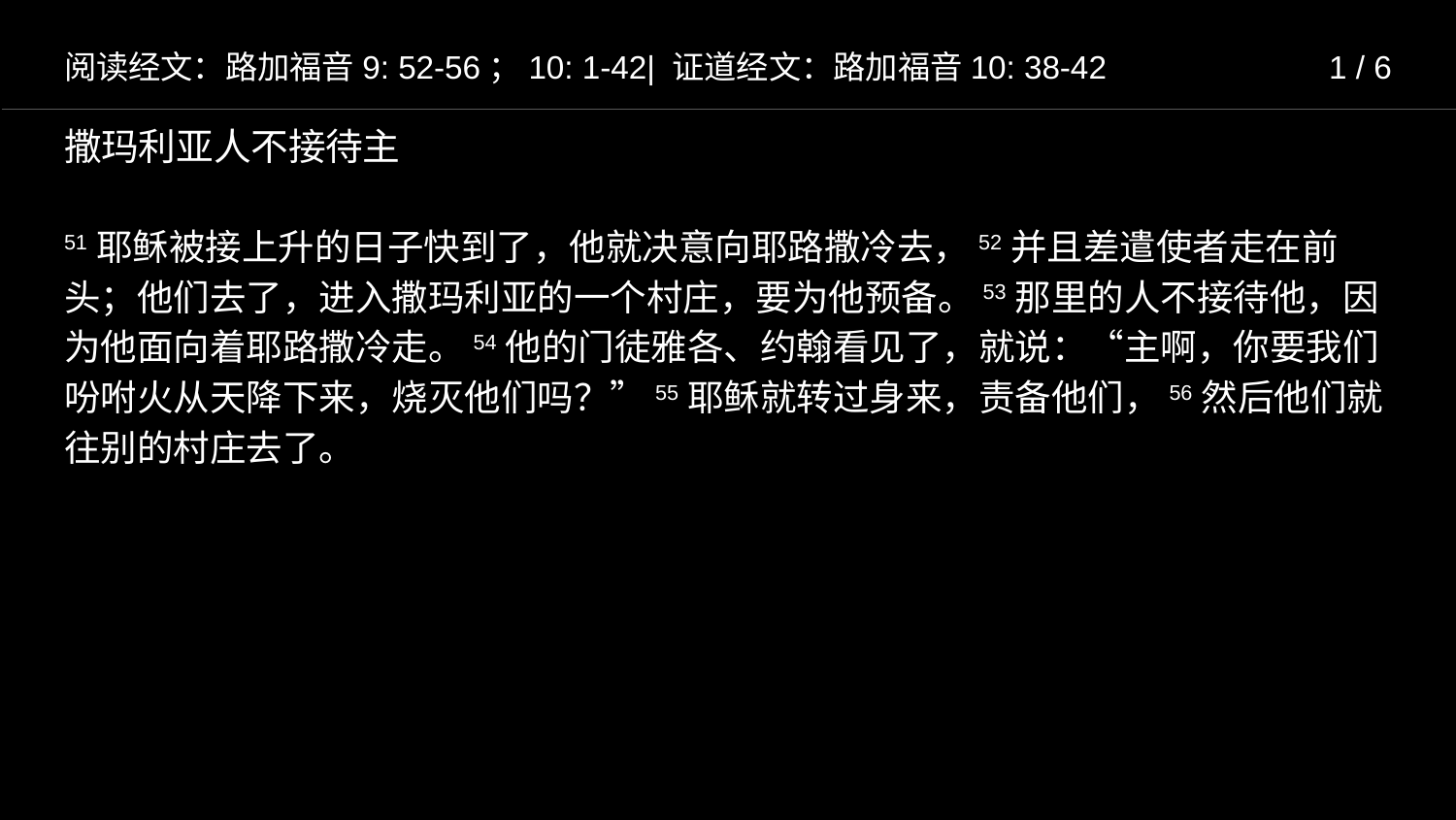

# 阅读经文：路加福音9: 52-56；10: 1-42| 证道经文：路加福音10: 38-42

1 / 6
撒玛利亚人不接待主
51耶稣被接上升的日子快到了，他就决意向耶路撒冷去，52并且差遣使者走在前头；他们去了，进入撒玛利亚的一个村庄，要为他预备。53那里的人不接待他，因为他面向着耶路撒冷走。54他的门徒雅各、约翰看见了，就说：“主啊，你要我们吩咐火从天降下来，烧灭他们吗？”55耶稣就转过身来，责备他们，56然后他们就往别的村庄去了。